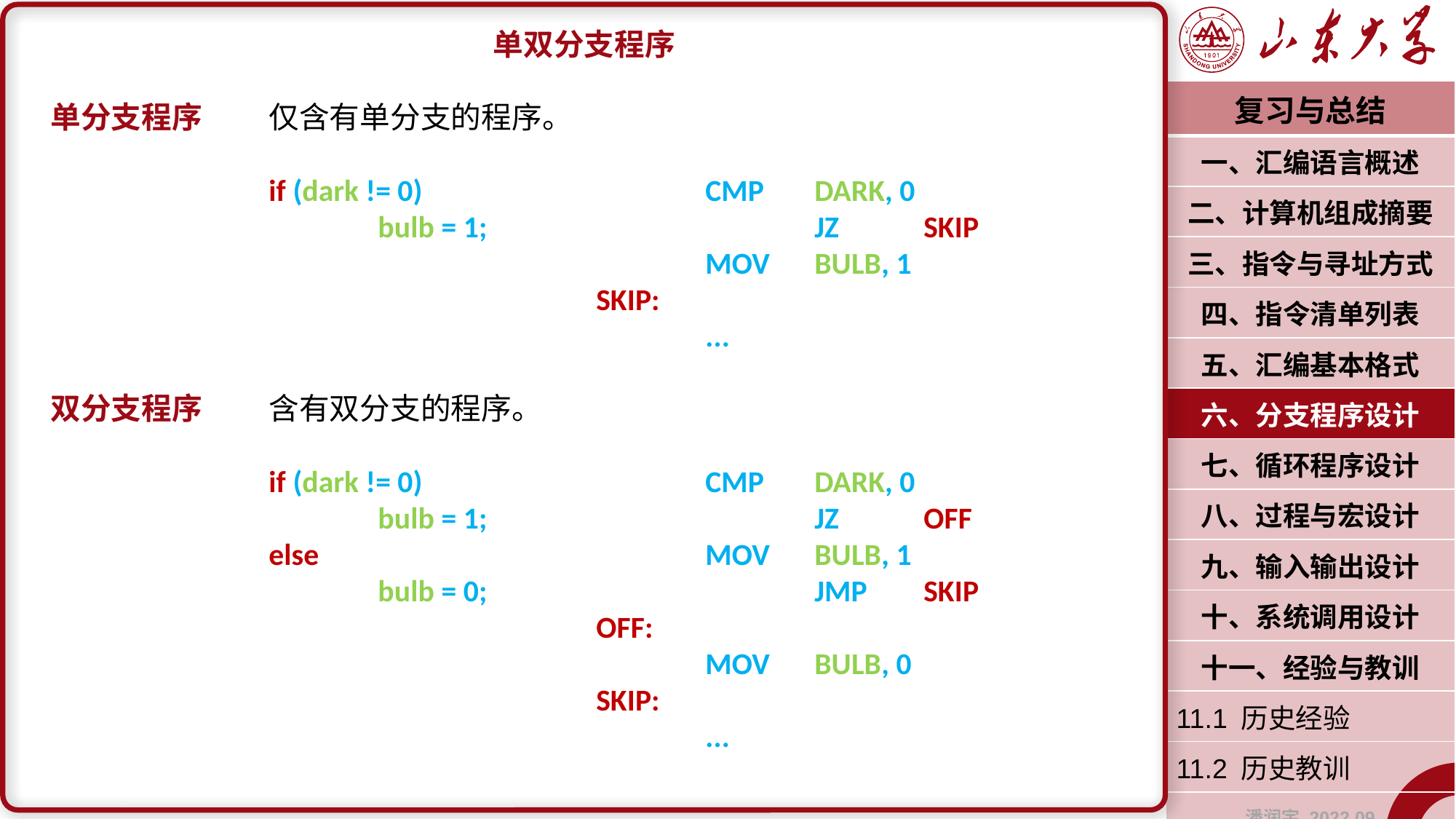

单双分支程序

单分支程序	仅含有单分支的程序。

		if (dark != 0)			CMP	DARK, 0
			bulb = 1;			JZ	SKIP
						MOV	BULB, 1
					SKIP:
						...

双分支程序	含有双分支的程序。

		if (dark != 0)			CMP	DARK, 0
			bulb = 1;			JZ	OFF
		else				MOV	BULB, 1
			bulb = 0;			JMP	SKIP
					OFF:
						MOV	BULB, 0
					SKIP:
						...
| 复习与总结 |
| --- |
| 一、汇编语言概述 |
| 二、计算机组成摘要 |
| 三、指令与寻址方式 |
| 四、指令清单列表 |
| 五、汇编基本格式 |
| 六、分支程序设计 |
| 七、循环程序设计 |
| 八、过程与宏设计 |
| 九、输入输出设计 |
| 十、系统调用设计 |
| 十一、经验与教训 |
| 11.1 历史经验 |
| 11.2 历史教训 |
| 潘润宇 2022.09 |